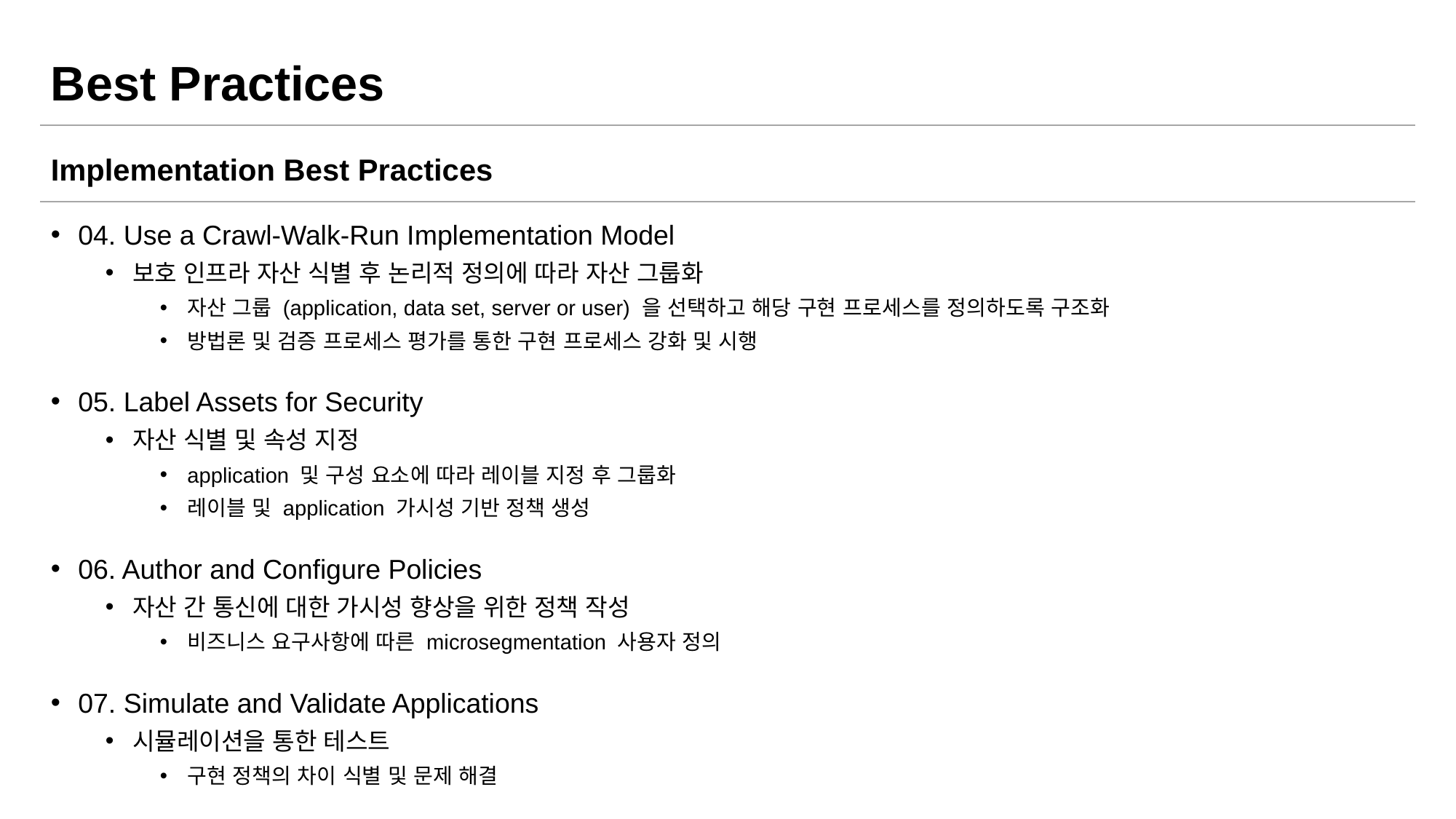

# Best Practices
Implementation Best Practices
04. Use a Crawl-Walk-Run Implementation Model
보호 인프라 자산 식별 후 논리적 정의에 따라 자산 그룹화
자산 그룹 (application, data set, server or user) 을 선택하고 해당 구현 프로세스를 정의하도록 구조화
방법론 및 검증 프로세스 평가를 통한 구현 프로세스 강화 및 시행
05. Label Assets for Security
자산 식별 및 속성 지정
application 및 구성 요소에 따라 레이블 지정 후 그룹화
레이블 및 application 가시성 기반 정책 생성
06. Author and Configure Policies
자산 간 통신에 대한 가시성 향상을 위한 정책 작성
비즈니스 요구사항에 따른 microsegmentation 사용자 정의
07. Simulate and Validate Applications
시뮬레이션을 통한 테스트
구현 정책의 차이 식별 및 문제 해결